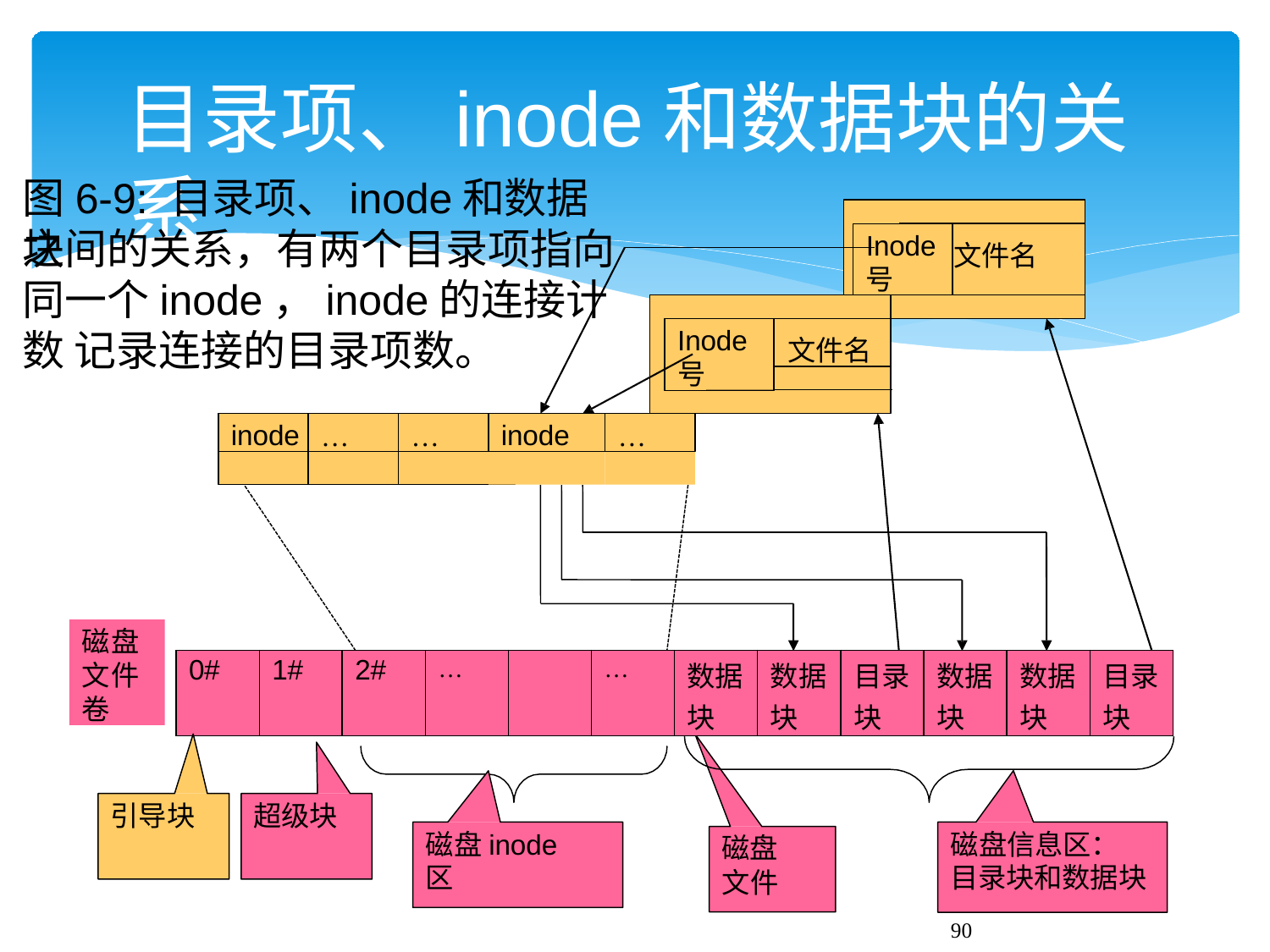

# 目录项、inode和数据块的关系
图6-9: 目录项、inode和数据块

之间的关系，有两个目录项指向

Inode
文件名
inode

号
同一个inode，inode的连接计数 记录连接的目录项数。

Inode 号

文件名

inode

inode

…

…

inode

…

磁盘 文件 卷
| 0# | 1# | 2# | … |  | … | 数据 块 | 数据 块 | 目录 块 | 数据 块 | 数据 块 | 目录 块 |
| --- | --- | --- | --- | --- | --- | --- | --- | --- | --- | --- | --- |
…

引导块
超级块
磁盘inode区
磁盘信息区：
目录块和数据块90
磁盘
文件